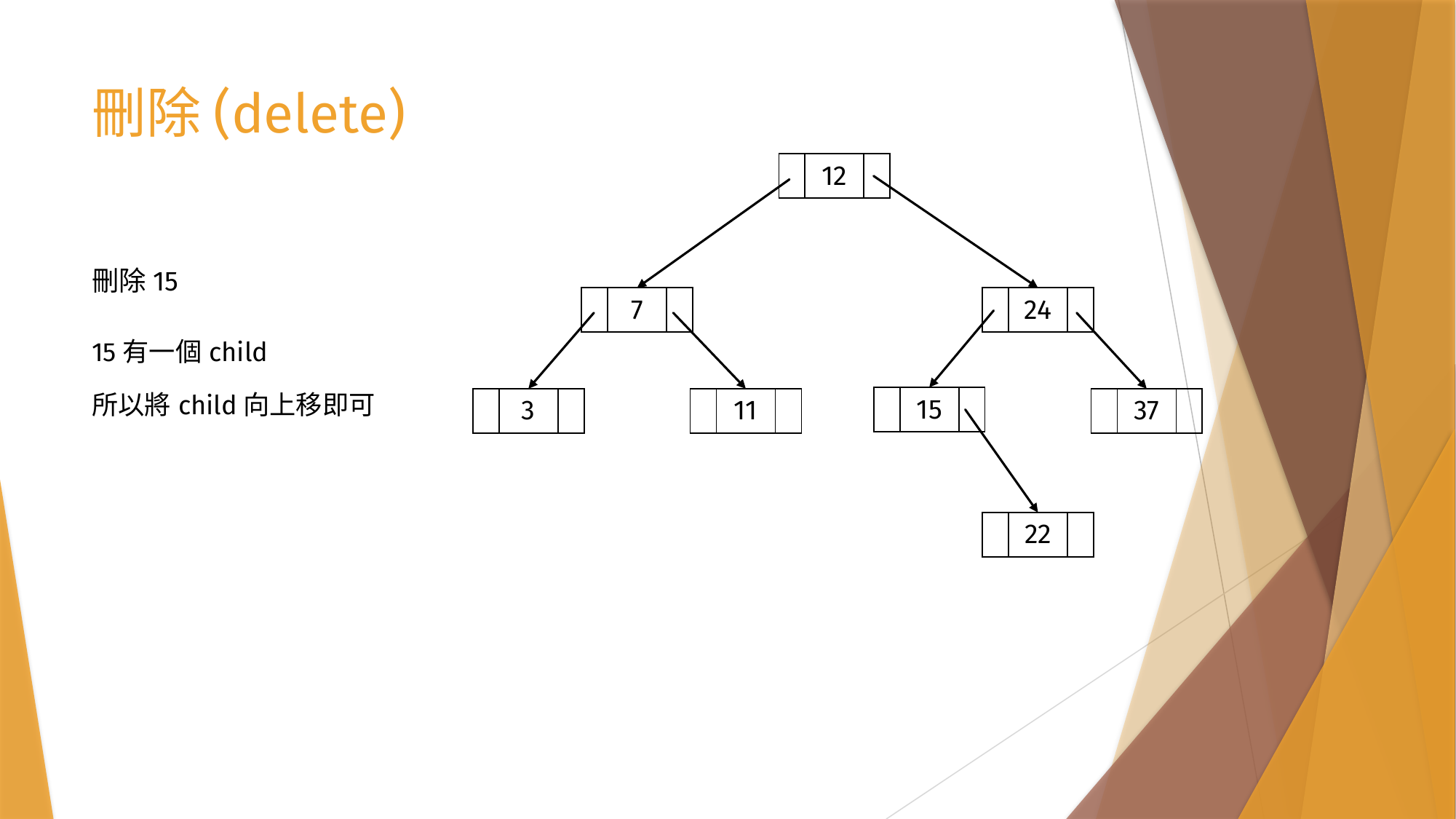

# 刪除(delete)
|  | 12 |  |
| --- | --- | --- |
刪除15
|  | 7 |  |
| --- | --- | --- |
|  | 24 |  |
| --- | --- | --- |
15有一個child
所以將child向上移即可
|  | 15 |  |
| --- | --- | --- |
|  | 3 |  |
| --- | --- | --- |
|  | 11 |  |
| --- | --- | --- |
|  | 37 |  |
| --- | --- | --- |
|  | 22 |  |
| --- | --- | --- |